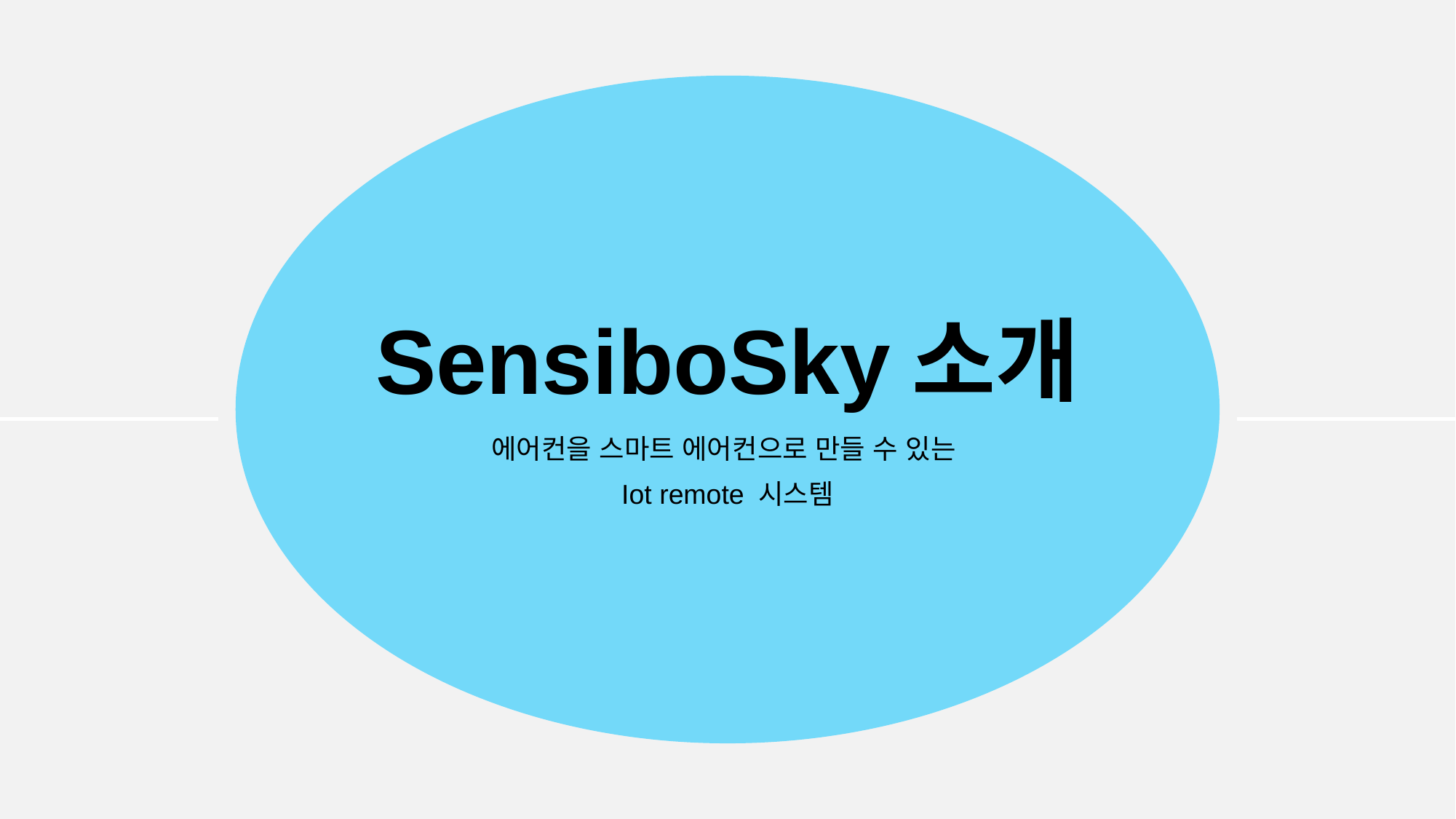

# SensiboSky소개
에어컨을 스마트 에어컨으로 만들 수 있는
Iot remote 시스템